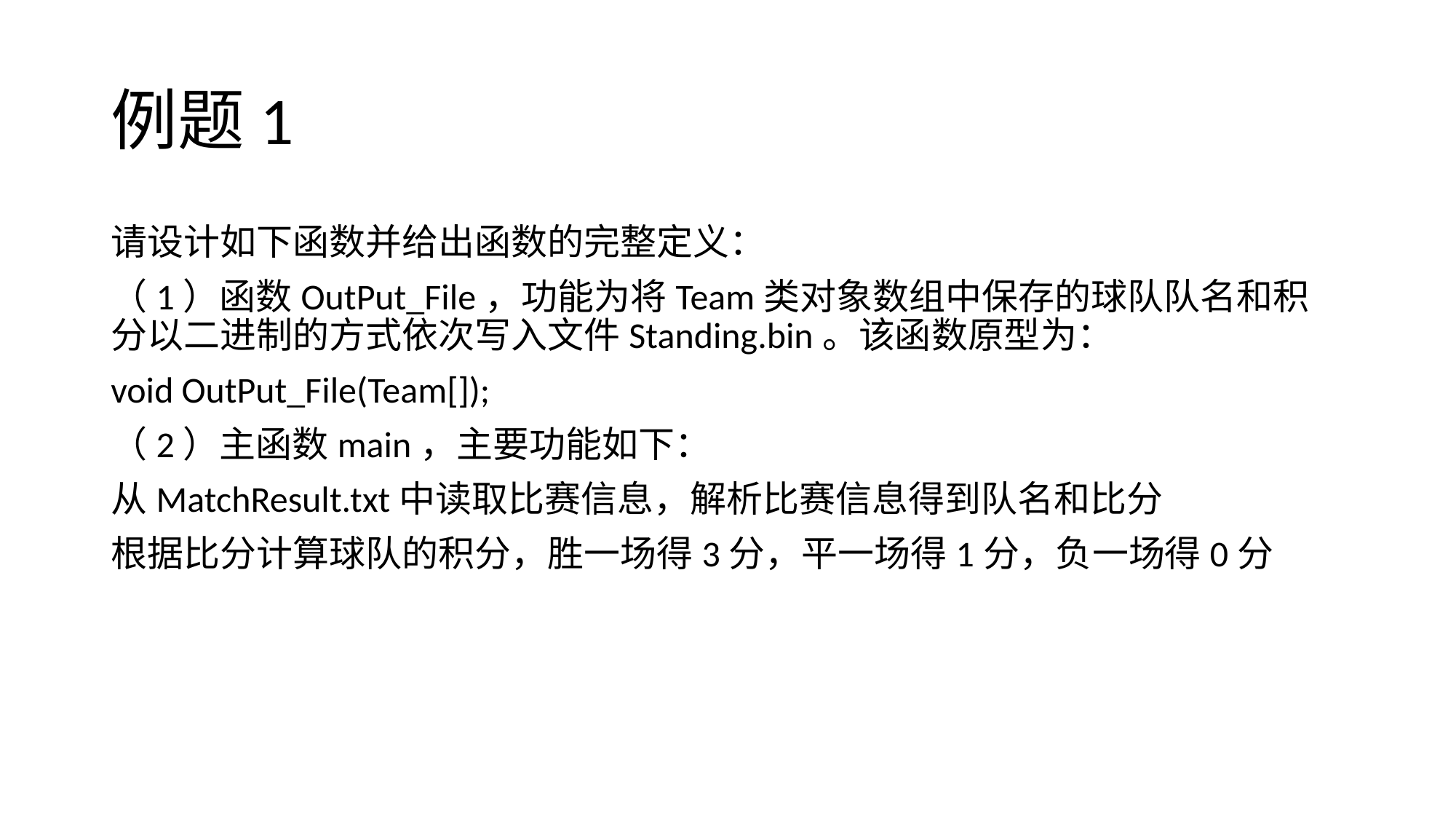

# 例题1
请设计如下函数并给出函数的完整定义：
（1）函数OutPut_File，功能为将Team类对象数组中保存的球队队名和积分以二进制的方式依次写入文件Standing.bin。该函数原型为：
void OutPut_File(Team[]);
（2）主函数main，主要功能如下：
从MatchResult.txt中读取比赛信息，解析比赛信息得到队名和比分
根据比分计算球队的积分，胜一场得3分，平一场得1分，负一场得0分